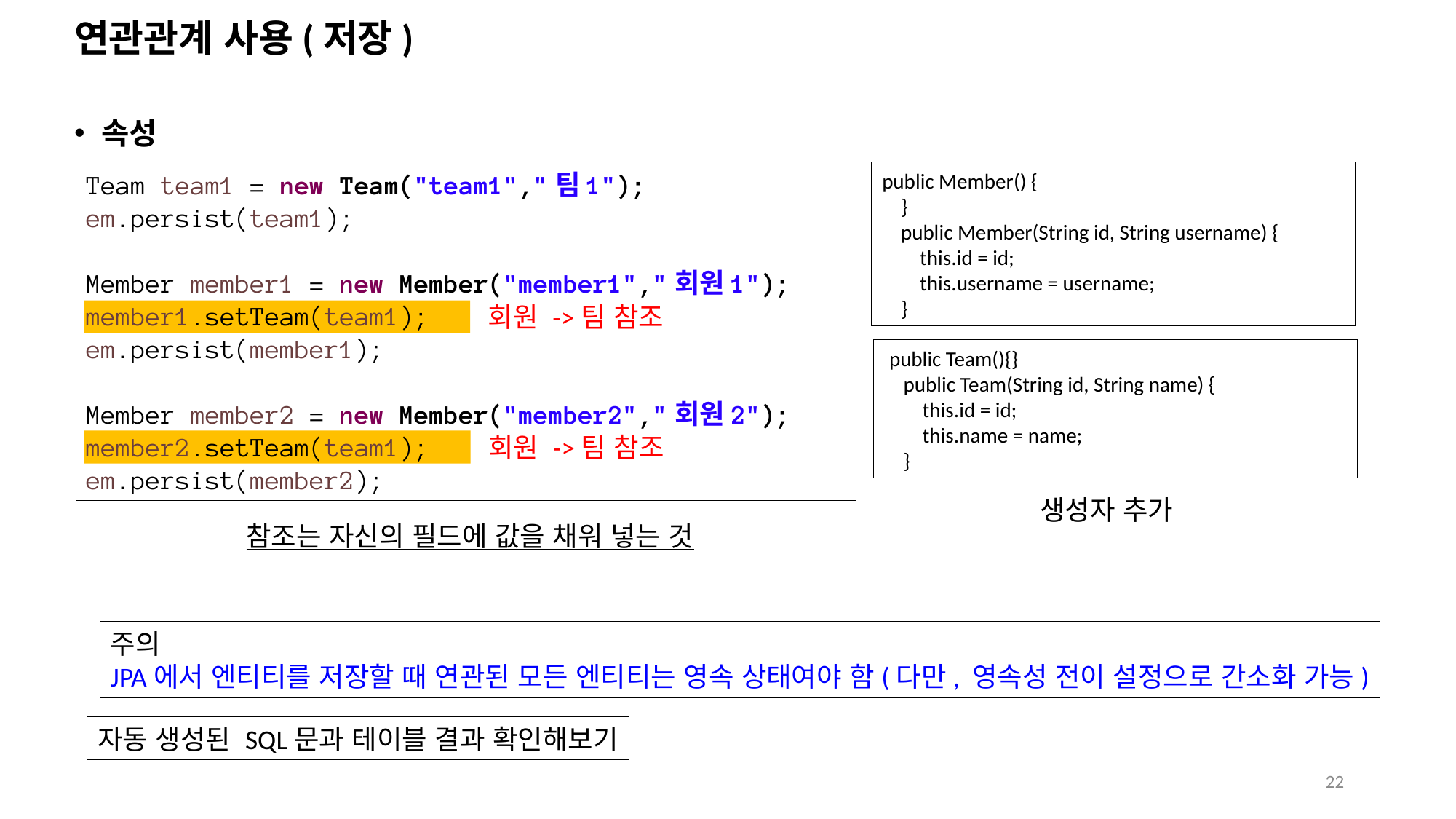

# 연관관계 사용(저장)
속성

Team team1 = new Team("team1","팀1");
em.persist(team1);

Member member1 = new Member("member1","회원1");
member1.setTeam(team1);
em.persist(member1);

Member member2 = new Member("member2","회원2");
member2.setTeam(team1);
em.persist(member2);
public Member() {
    }
    public Member(String id, String username) {
        this.id = id;
        this.username = username;
    }
회원 ->팀 참조

 public Team(){}
    public Team(String id, String name) {
        this.id = id;
        this.name = name;
    }
회원 ->팀 참조

생성자 추가
참조는 자신의 필드에 값을 채워 넣는 것
주의
JPA에서 엔티티를 저장할 때 연관된 모든 엔티티는 영속 상태여야 함(다만, 영속성 전이 설정으로 간소화 가능)
자동 생성된 SQL문과 테이블 결과 확인해보기
22